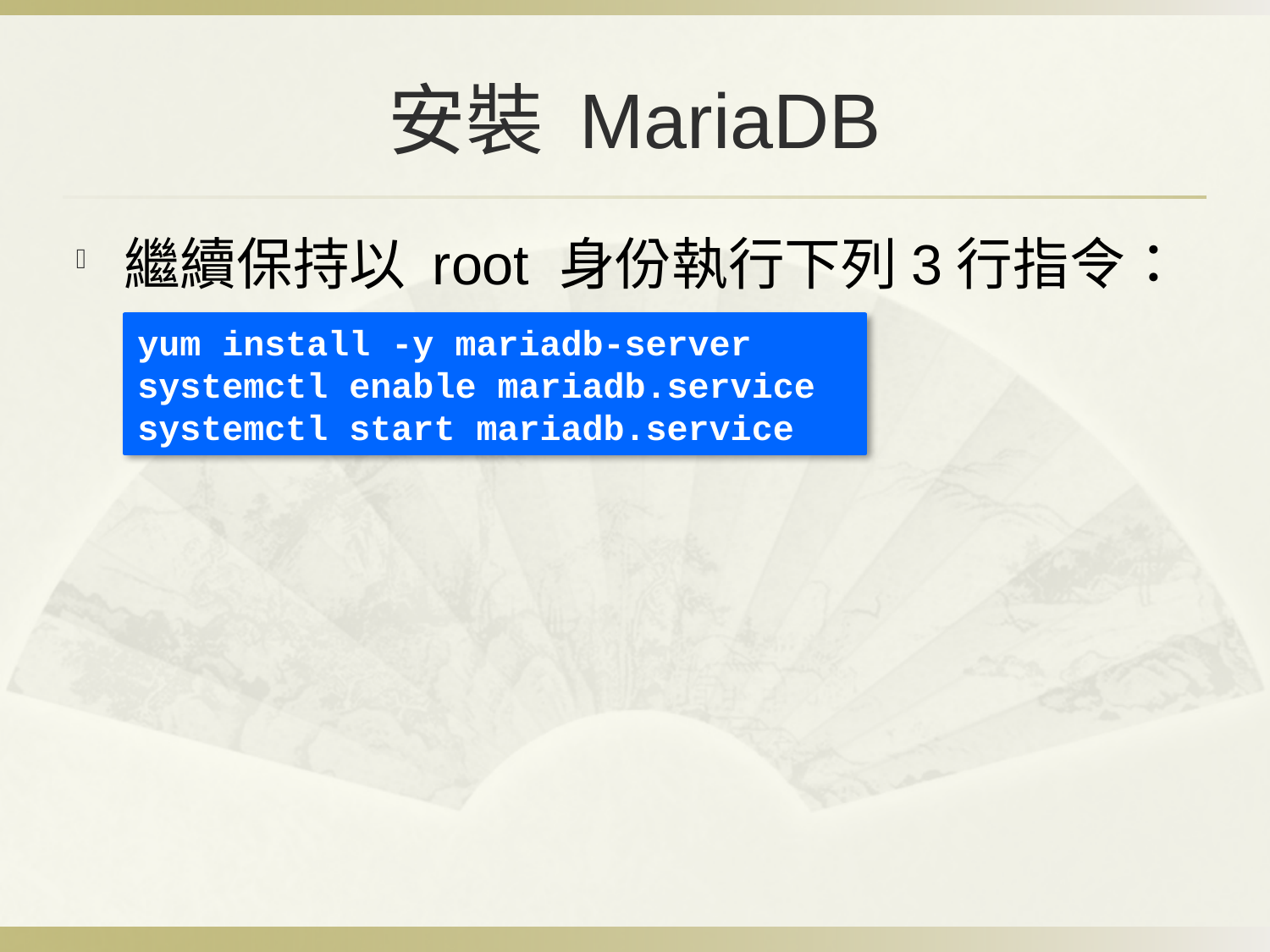

# 安裝 MariaDB
繼續保持以 root 身份執行下列3行指令：

yum install -y mariadb-server
systemctl enable mariadb.service
systemctl start mariadb.service